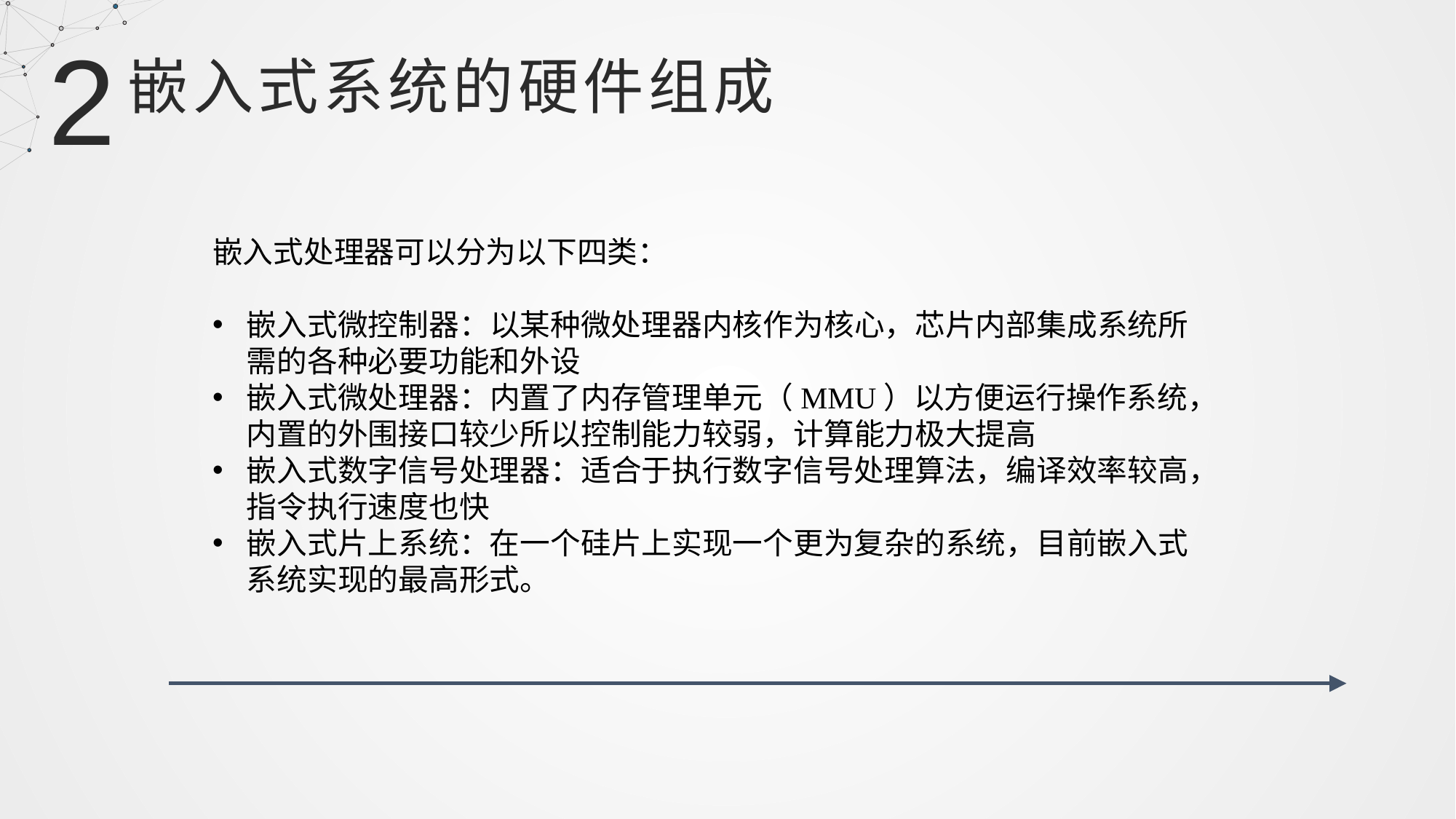

2
嵌入式系统的硬件组成
嵌入式处理器可以分为以下四类：

嵌入式微控制器：以某种微处理器内核作为核心，芯片内部集成系统所需的各种必要功能和外设
嵌入式微处理器：内置了内存管理单元（MMU）以方便运行操作系统，内置的外围接口较少所以控制能力较弱，计算能力极大提高
嵌入式数字信号处理器：适合于执行数字信号处理算法，编译效率较高，指令执行速度也快
嵌入式片上系统：在一个硅片上实现一个更为复杂的系统，目前嵌入式系统实现的最高形式。